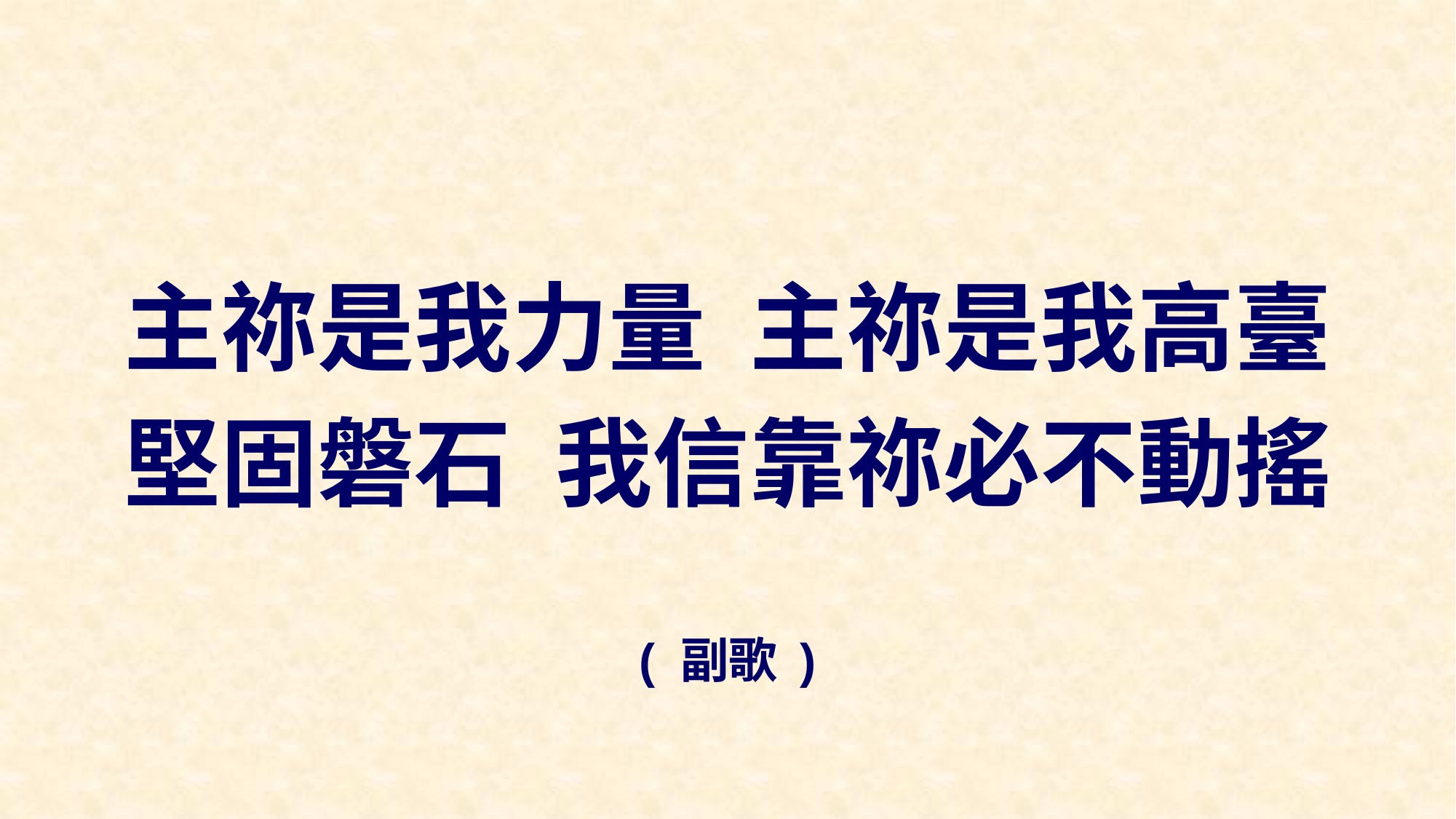

主祢是我力量  主祢是我高臺
堅固磐石  我信靠祢必不動搖
( 副歌 )